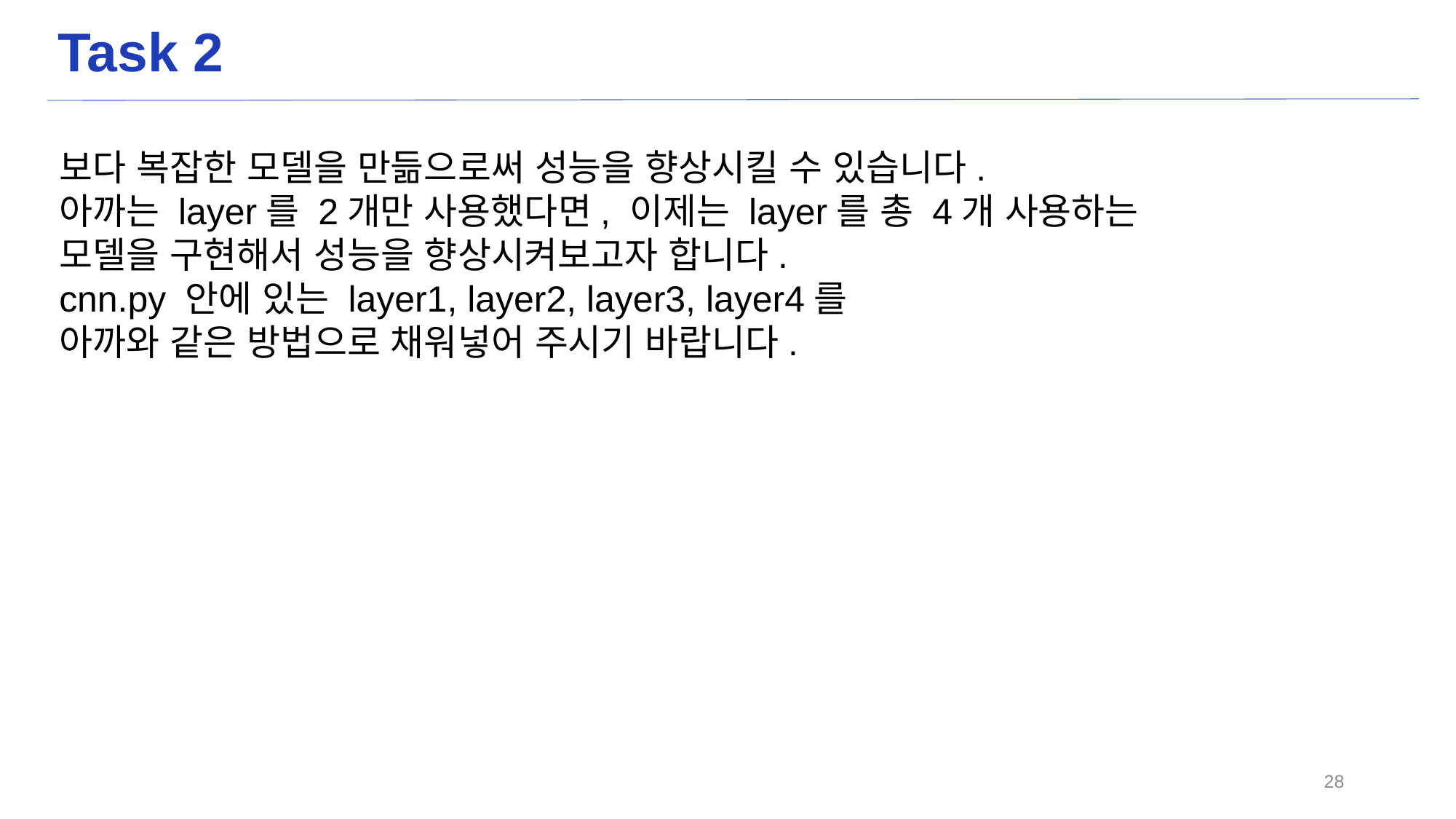

# Task 2
보다 복잡한 모델을 만듦으로써 성능을 향상시킬 수 있습니다.
아까는 layer를 2개만 사용했다면, 이제는 layer를 총 4개 사용하는
모델을 구현해서 성능을 향상시켜보고자 합니다.
cnn.py 안에 있는 layer1, layer2, layer3, layer4를
아까와 같은 방법으로 채워넣어 주시기 바랍니다.

28